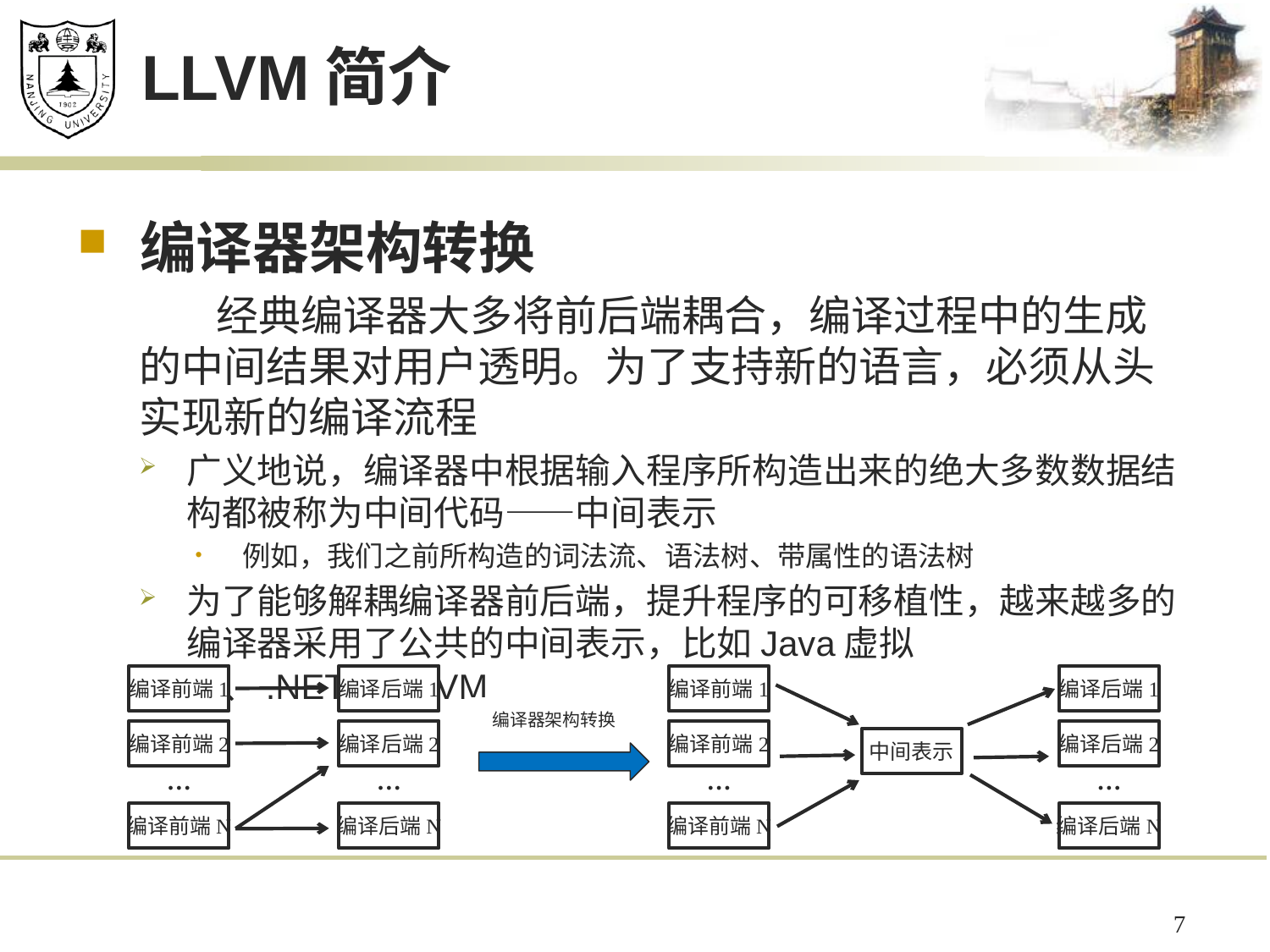

# LLVM简介
编译器架构转换
       经典编译器大多将前后端耦合，编译过程中的生成的中间结果对用户透明。为了支持新的语言，必须从头实现新的编译流程
广义地说，编译器中根据输入程序所构造出来的绝大多数数据结构都被称为中间代码——中间表示
例如，我们之前所构造的词法流、语法树、带属性的语法树
为了能够解耦编译器前后端，提升程序的可移植性，越来越多的编译器采用了公共的中间表示，比如Java虚拟机、.NET、LLVM
编译前端1
编译后端1
编译前端1
编译后端1
编译器架构转换
编译前端2
编译后端2
编译前端2
编译后端2
中间表示

…
…
…
…
编译前端N
编译后端N
编译前端N
编译后端N